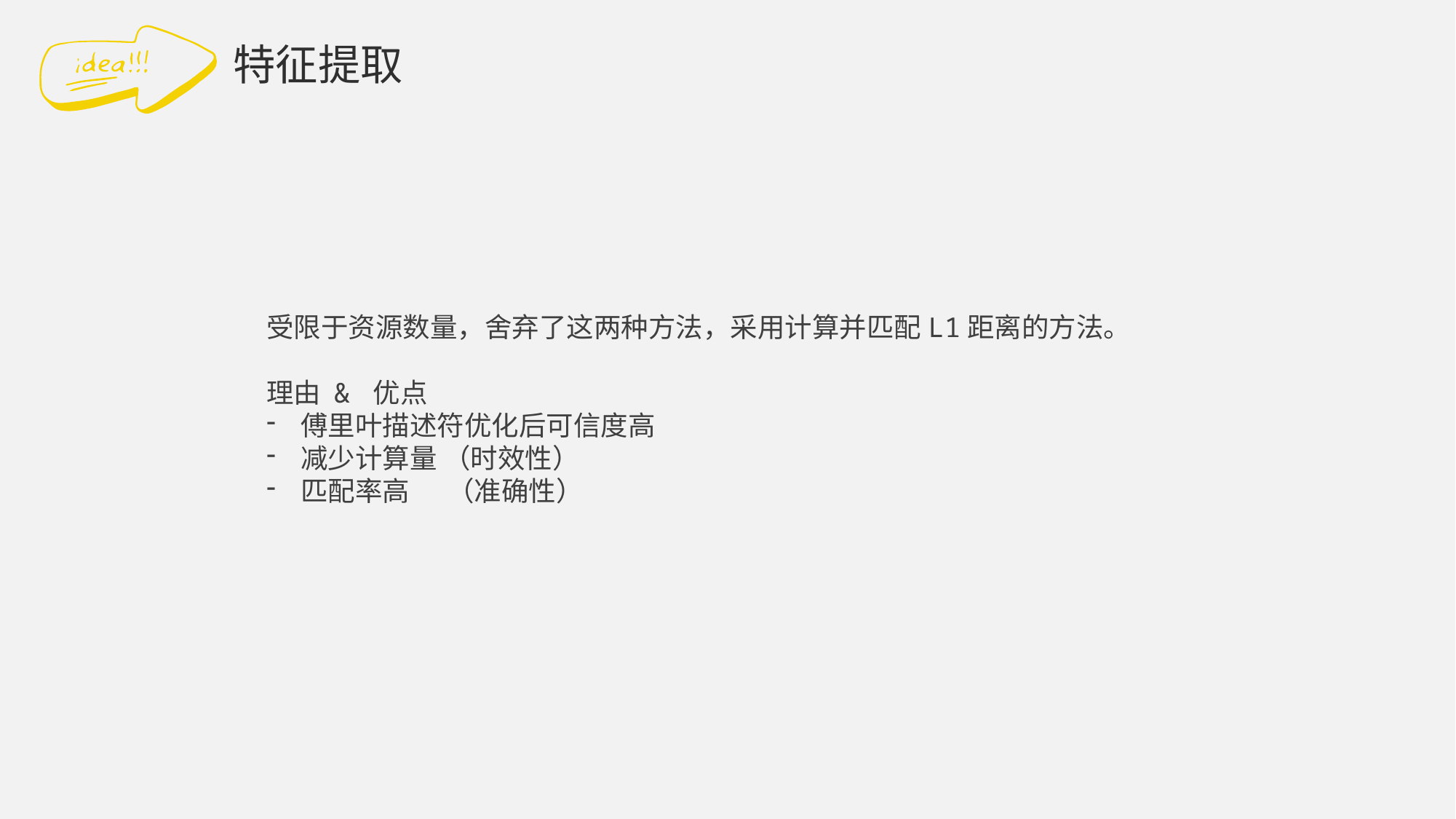

特征提取
受限于资源数量，舍弃了这两种方法，采用计算并匹配L1距离的方法。

理由 & 优点
傅里叶描述符优化后可信度高
减少计算量 （时效性）
匹配率高      （准确性）